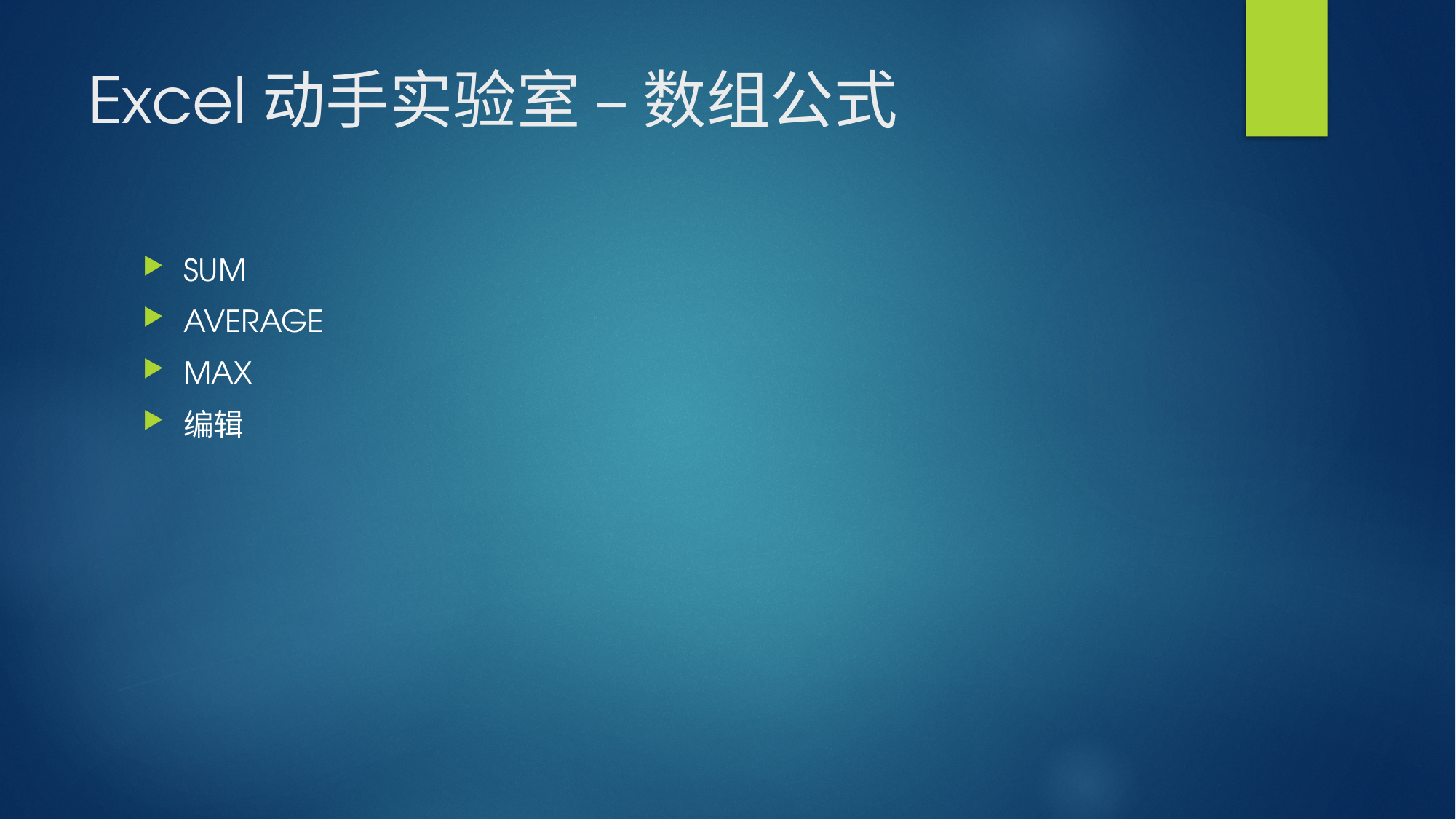

# Excel动手实验室 – 数组公式
SUM
AVERAGE
MAX
编辑